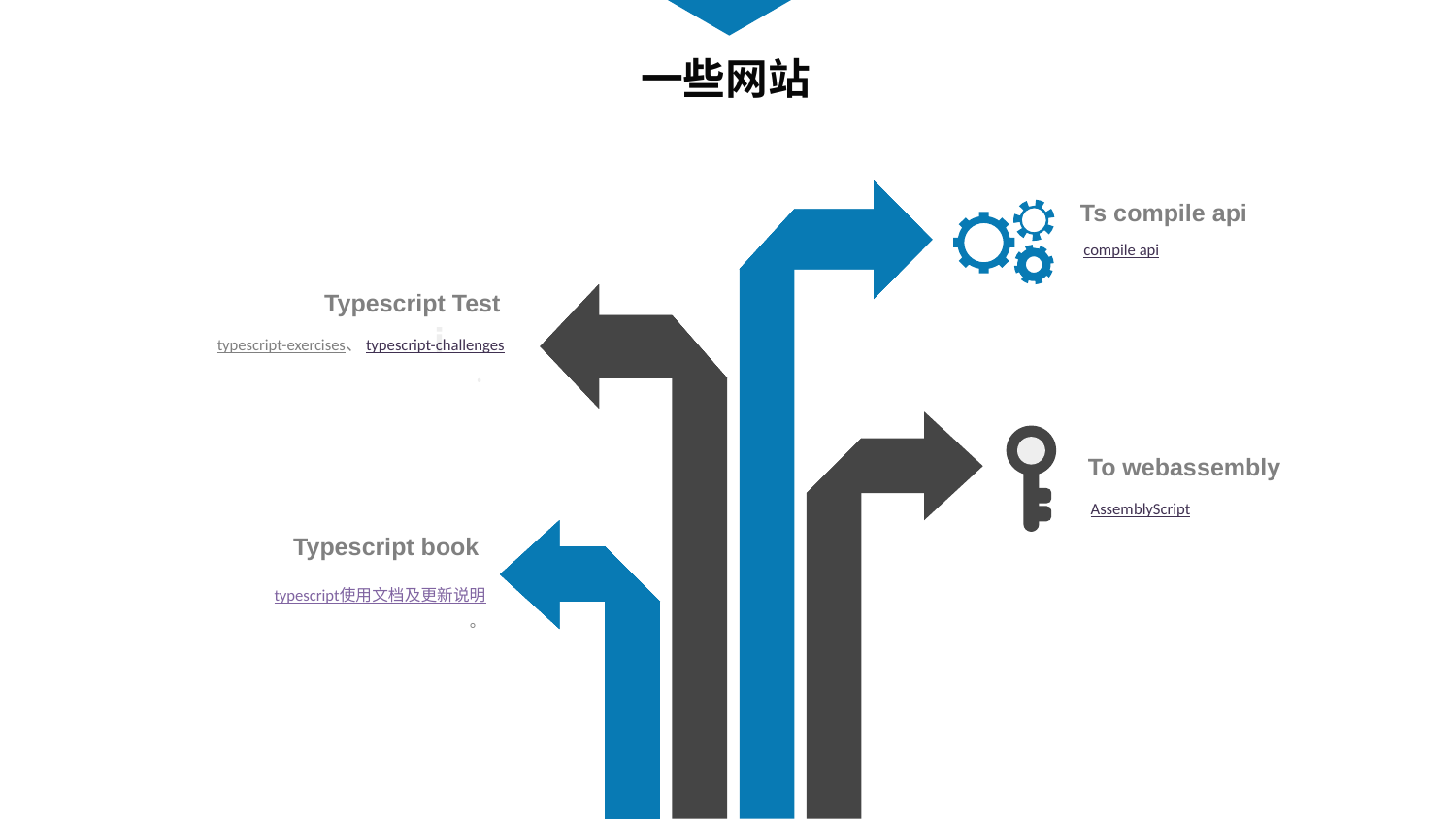

一些网站

Ts compile api
compile api

Typescript Test
typescript-exercises、typescript-challenges

To webassembly
AssemblyScript

Typescript book
typescript使用文档及更新说明
。